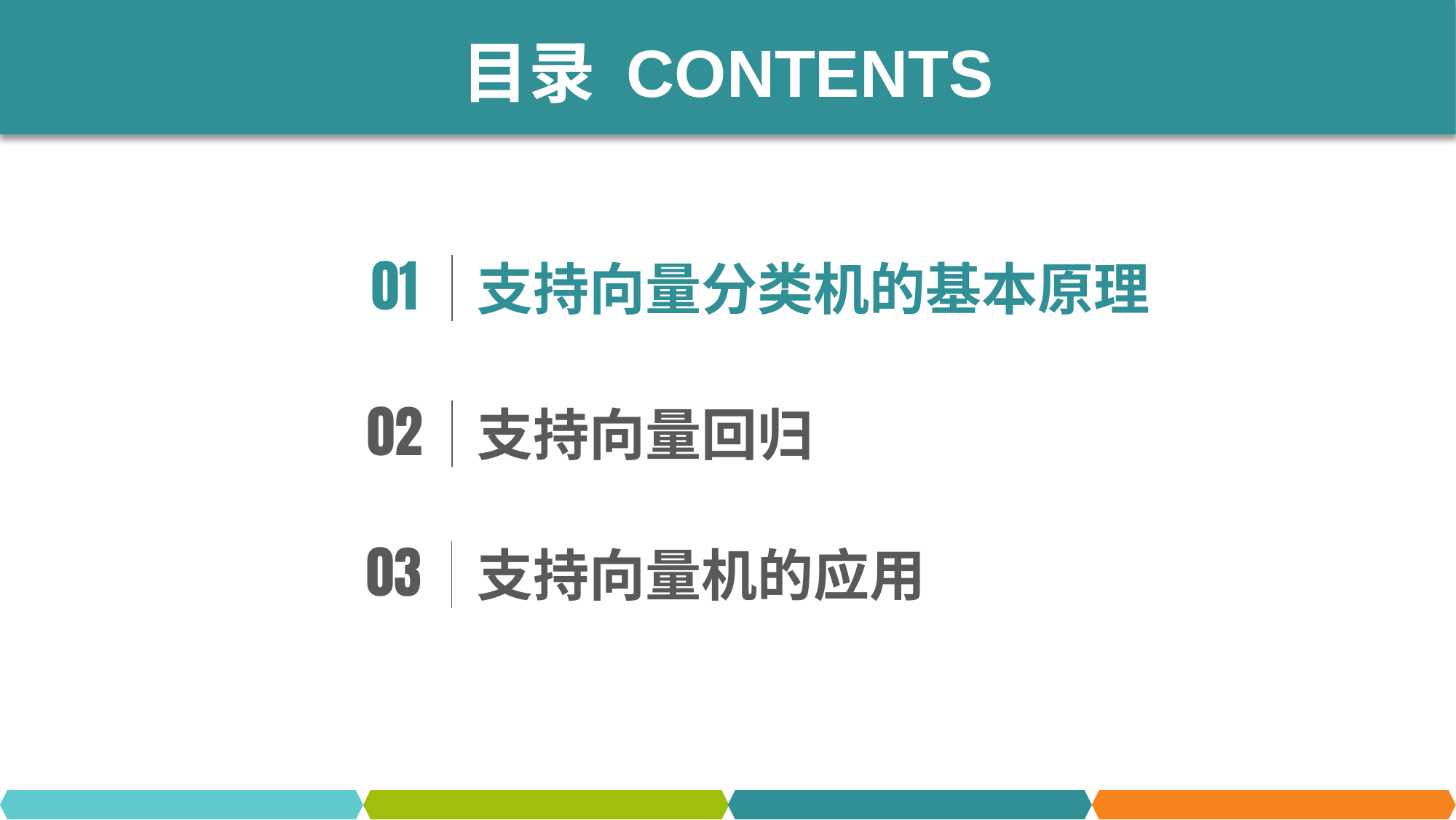

目录 CONTENTS
01
支持向量分类机的基本原理
02
支持向量回归
03
支持向量机的应用